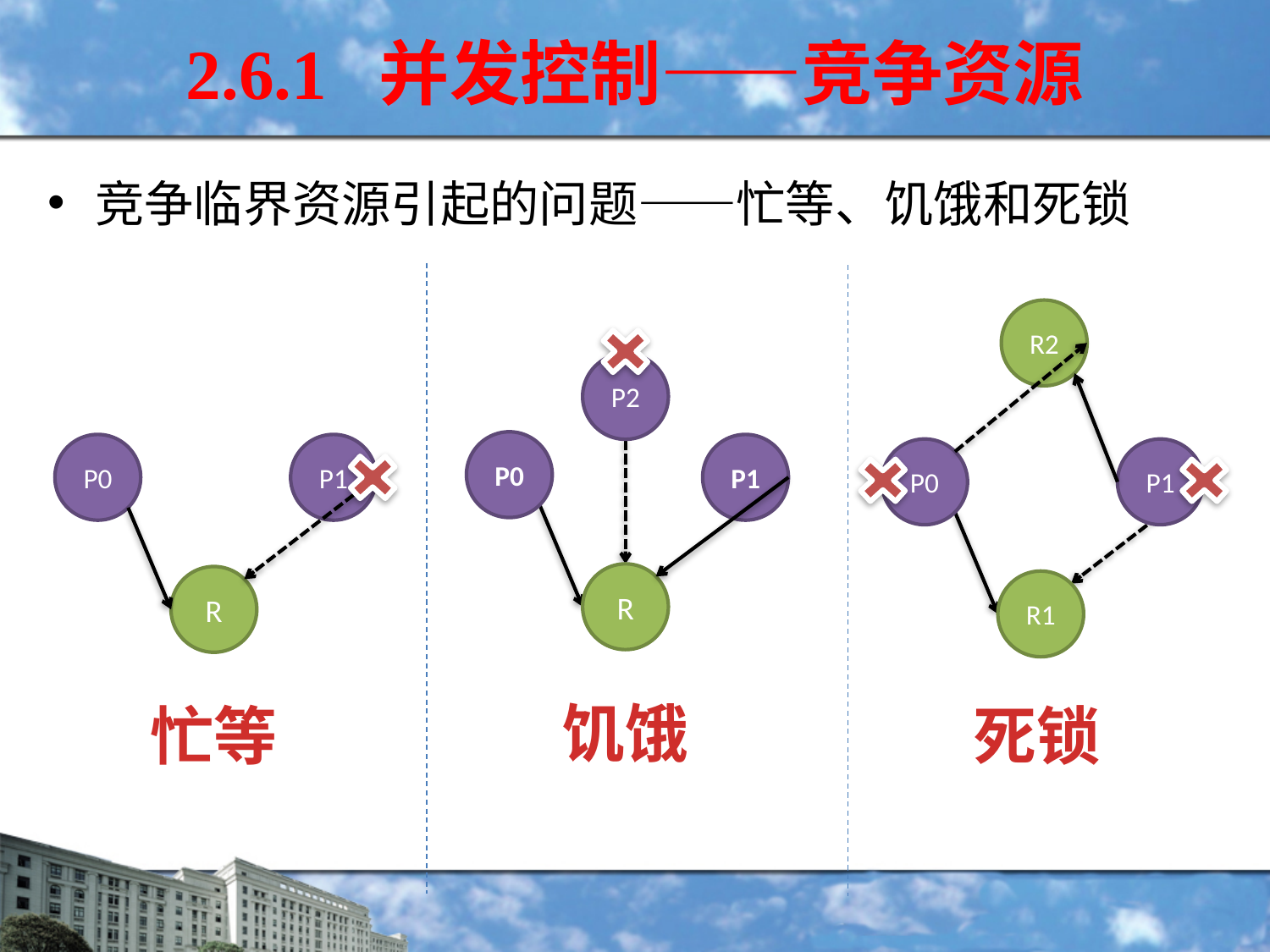

2.6.1  并发控制——竞争资源
竞争临界资源引起的问题——忙等、饥饿和死锁
R2
P0
P1
R1

P2
P0
P1
R
P0
P1
R

饥饿
死锁
忙等